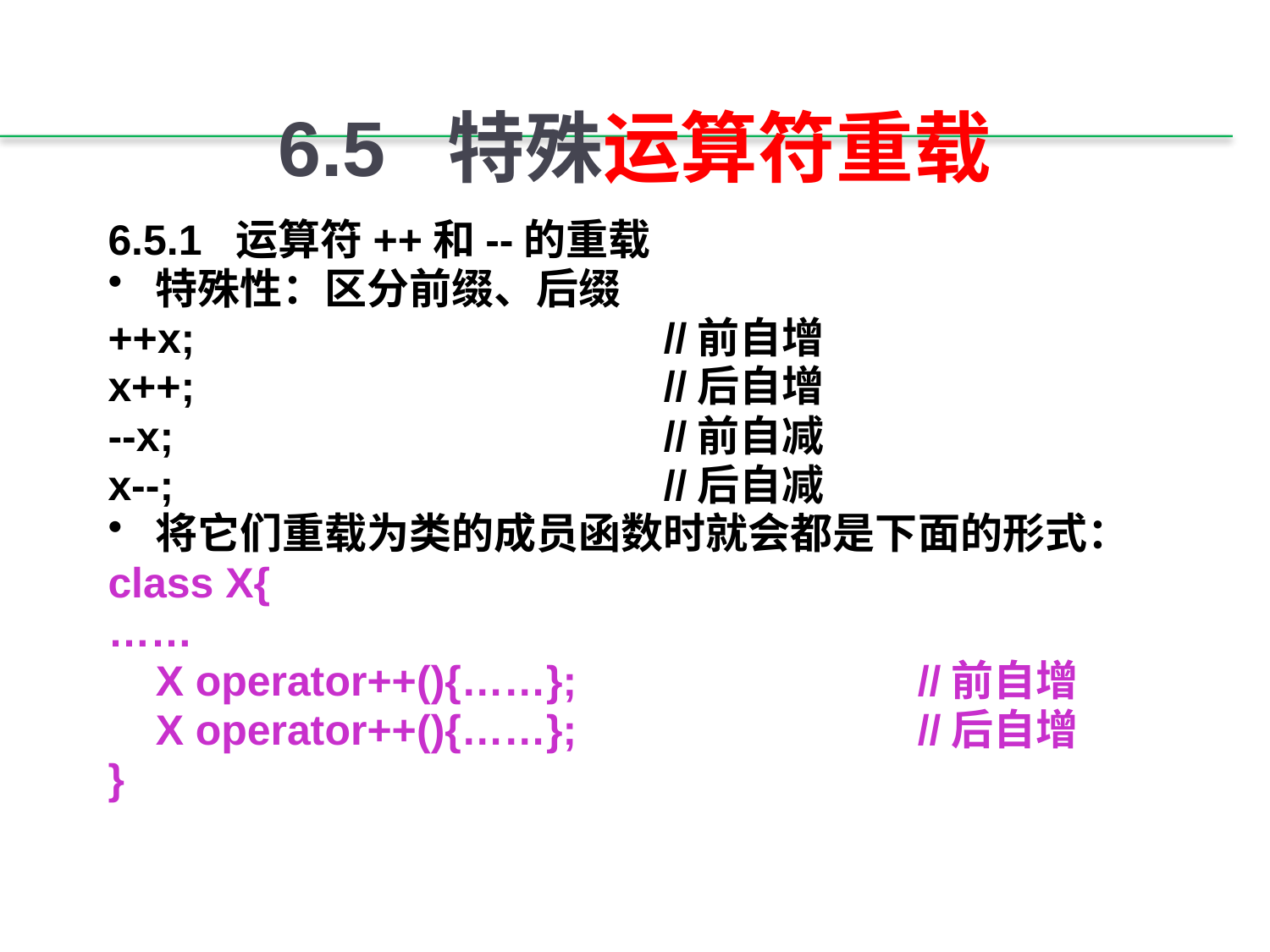

# 6.5  特殊运算符重载
6.5.1  运算符++和--的重载
特殊性：区分前缀、后缀
++x;    				//前自增
x++;    				//后自增
--x;     				//前自减
x--;     				//后自减
将它们重载为类的成员函数时就会都是下面的形式：
class X{
……
  	X operator++(){……};     			//前自增
  	X operator++(){……};     			//后自增
}